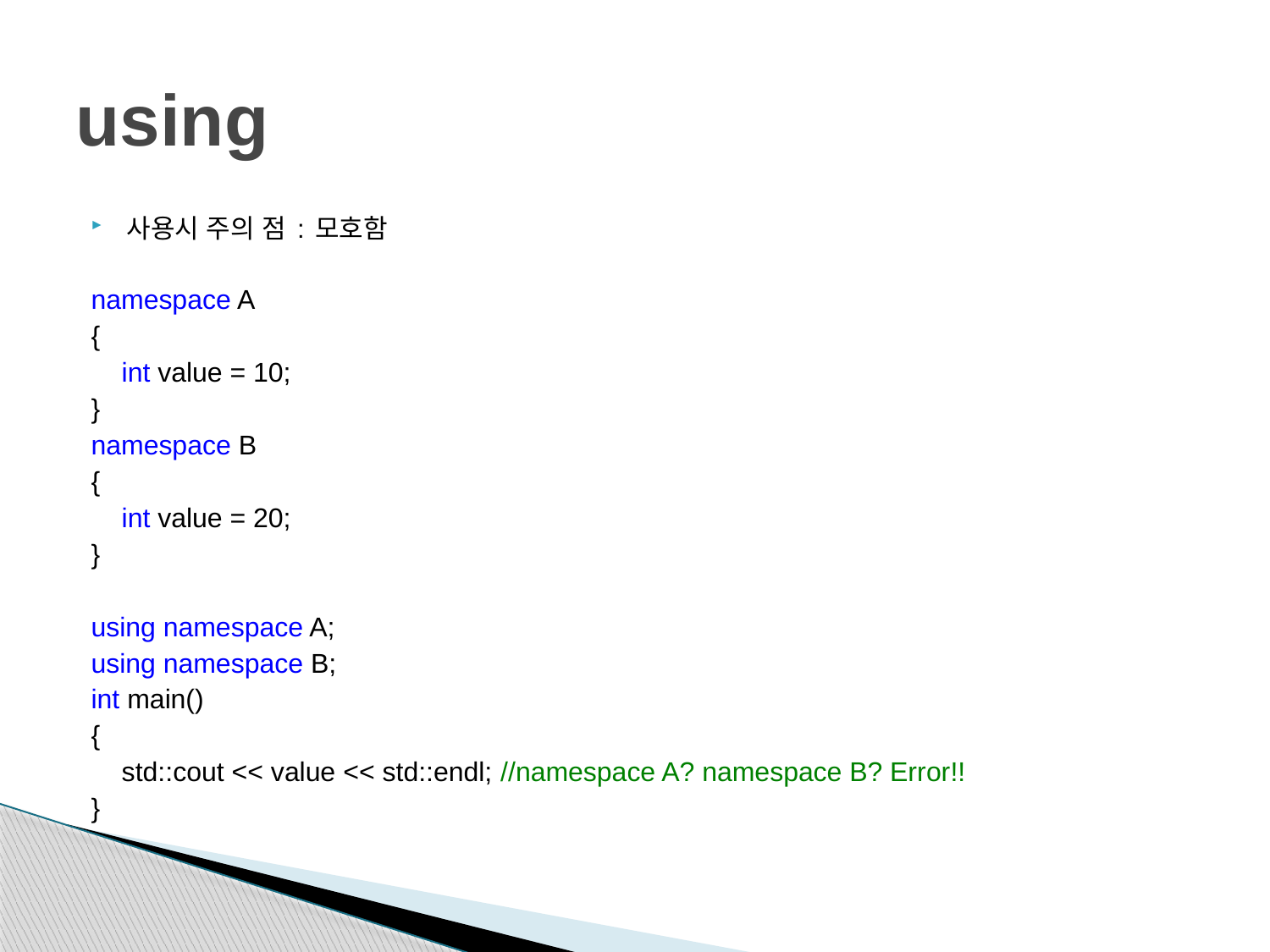

# using
사용시 주의 점 : 모호함

namespace A
{
    int value = 10;
}
namespace B
{
    int value = 20;
}

using namespace A;
using namespace B;
int main()
{
    std::cout << value << std::endl; //namespace A? namespace B? Error!!
}